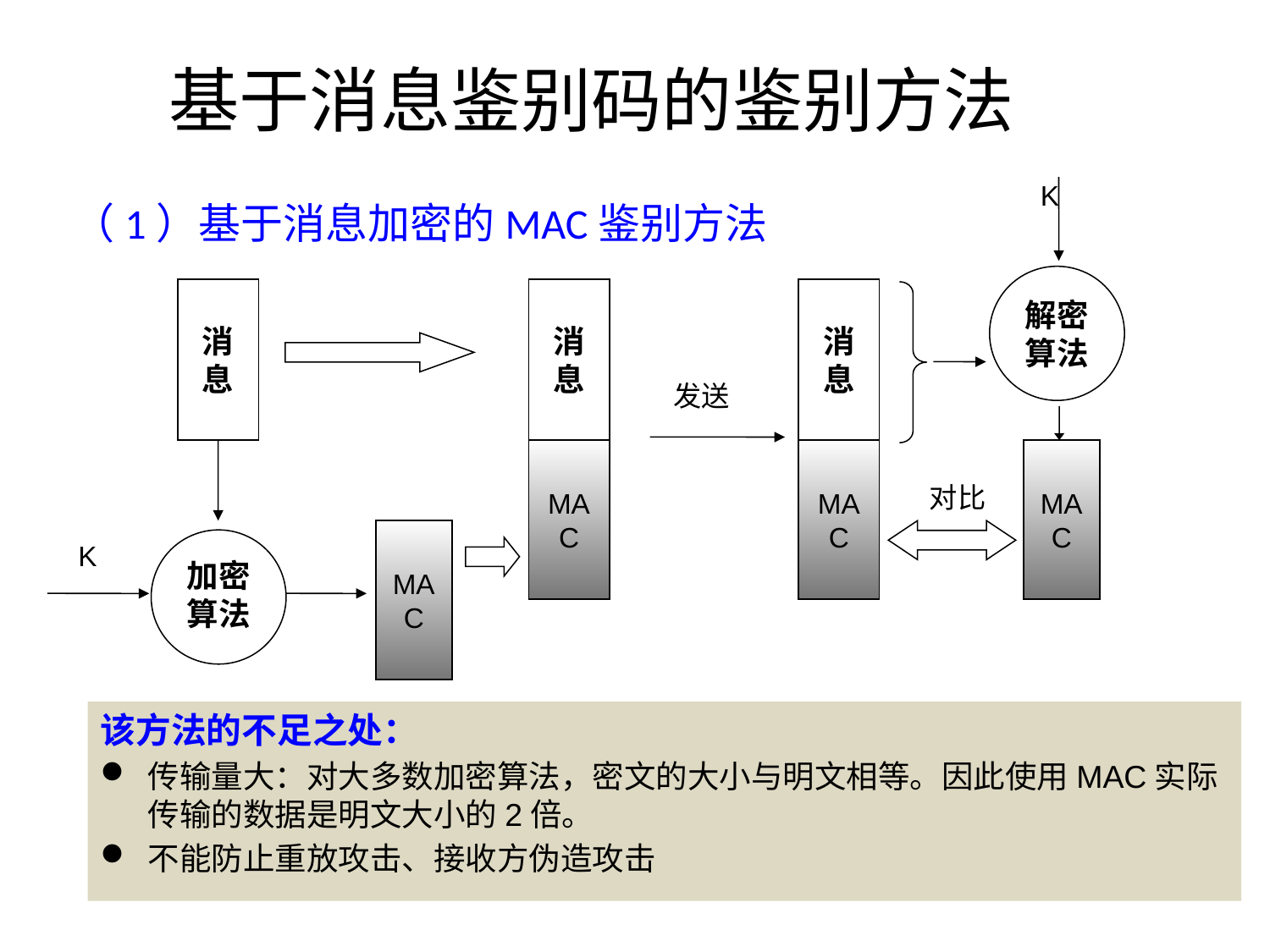

基于消息鉴别码的鉴别方法
K

（1）基于消息加密的MAC鉴别方法
解密算法
消息
消息
消息

发送

MAC
MAC
MAC
对比
MAC

加密算法
K

该方法的不足之处：
传输量大：对大多数加密算法，密文的大小与明文相等。因此使用MAC实际传输的数据是明文大小的2倍。
不能防止重放攻击、接收方伪造攻击